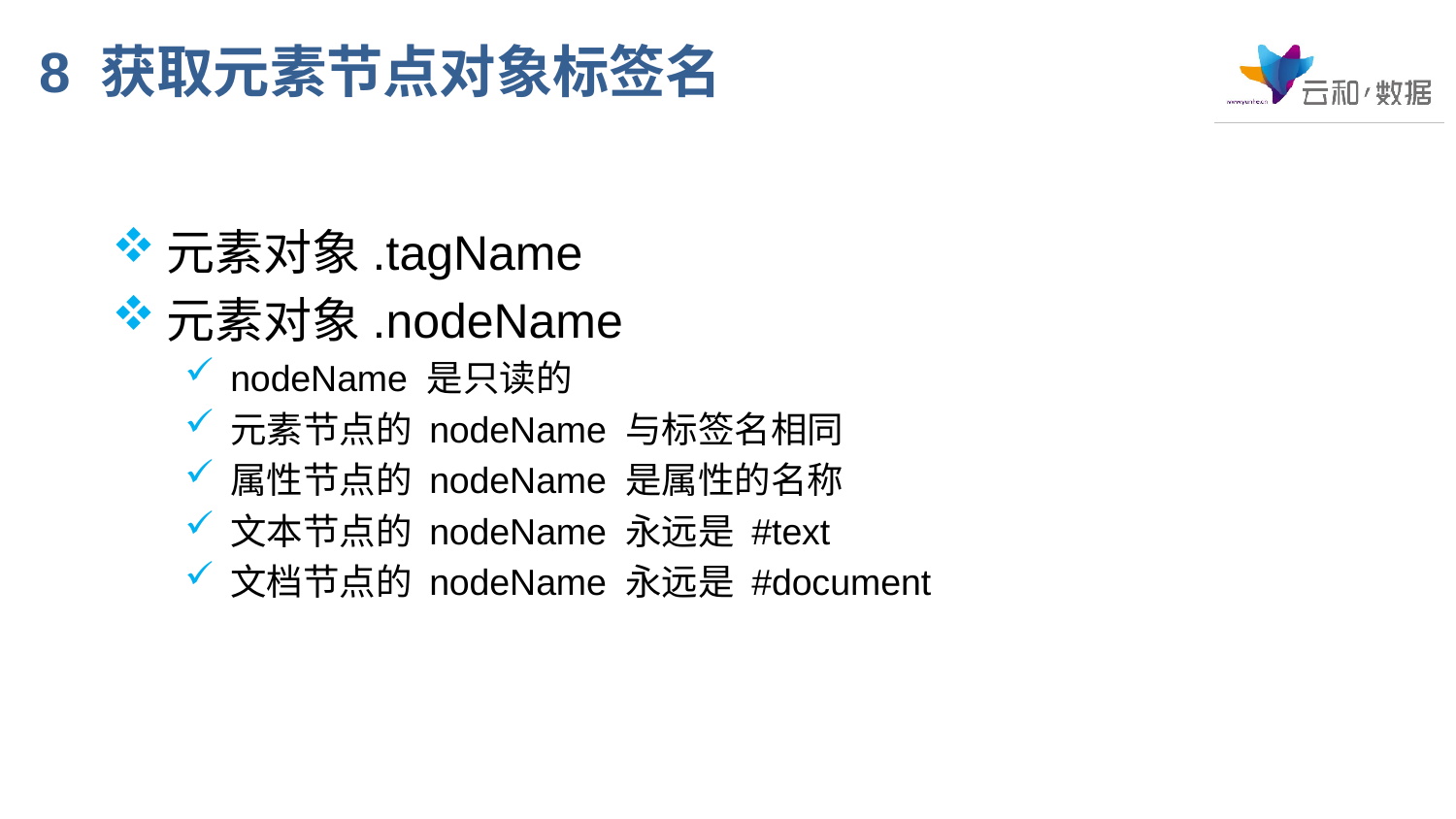

# 8 获取元素节点对象标签名
元素对象.tagName
元素对象.nodeName
nodeName 是只读的
元素节点的 nodeName 与标签名相同
属性节点的 nodeName 是属性的名称
文本节点的 nodeName 永远是 #text
文档节点的 nodeName 永远是 #document
11